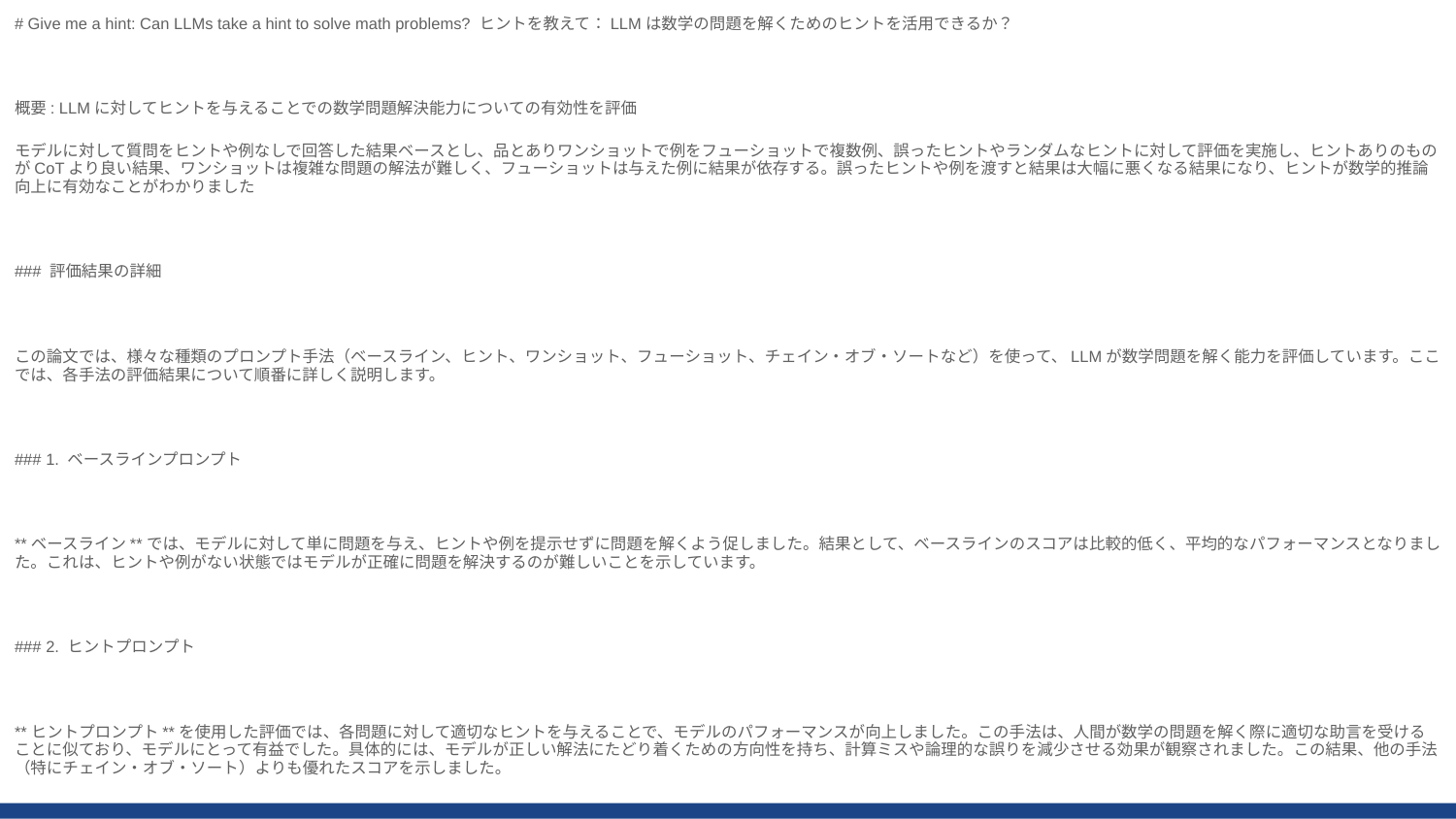

# Give me a hint: Can LLMs take a hint to solve math problems? ヒントを教えて：LLMは数学の問題を解くためのヒントを活用できるか？

概要: LLMに対してヒントを与えることでの数学問題解決能力についての有効性を評価
モデルに対して質問をヒントや例なしで回答した結果ベースとし、品とありワンショットで例をフューショットで複数例、誤ったヒントやランダムなヒントに対して評価を実施し、ヒントありのものがCoTより良い結果、ワンショットは複雑な問題の解法が難しく、フューショットは与えた例に結果が依存する。誤ったヒントや例を渡すと結果は大幅に悪くなる結果になり、ヒントが数学的推論向上に有効なことがわかりました

### 評価結果の詳細

この論文では、様々な種類のプロンプト手法（ベースライン、ヒント、ワンショット、フューショット、チェイン・オブ・ソートなど）を使って、LLMが数学問題を解く能力を評価しています。ここでは、各手法の評価結果について順番に詳しく説明します。

### 1. ベースラインプロンプト

**ベースライン**では、モデルに対して単に問題を与え、ヒントや例を提示せずに問題を解くよう促しました。結果として、ベースラインのスコアは比較的低く、平均的なパフォーマンスとなりました。これは、ヒントや例がない状態ではモデルが正確に問題を解決するのが難しいことを示しています。

### 2. ヒントプロンプト

**ヒントプロンプト**を使用した評価では、各問題に対して適切なヒントを与えることで、モデルのパフォーマンスが向上しました。この手法は、人間が数学の問題を解く際に適切な助言を受けることに似ており、モデルにとって有益でした。具体的には、モデルが正しい解法にたどり着くための方向性を持ち、計算ミスや論理的な誤りを減少させる効果が観察されました。この結果、他の手法（特にチェイン・オブ・ソート）よりも優れたスコアを示しました。

### 3. ワンショットプロンプト

**ワンショットプロンプト**では、モデルに対して一つの例を与えてから、解くべき問題を提示しました。これにより、モデルは与えられた例を参考にして問題を解くことができましたが、一般化能力に限界があるため、ヒントを与えた手法ほどの改善は見られませんでした。特に、解法のステップを詳細に示さないため、複雑な問題ではモデルがどのステップから解き始めるべきかを把握するのが難しかったようです。

### 4. フューショットプロンプト

**フューショットプロンプト**では、複数の例を提示した上で問題を解かせました。この手法では、複数の例から共通する解法のパターンを学ぶことができたため、ワンショットよりも良い結果を示しました。しかし、与えられた例が特定の問題に特化しているため、一般化能力に制限がありました。ヒントプロンプトのように、モデルが自分で推論の道筋を作るよりも、与えられた解法に依存する傾向がありました。

### 5. チェイン・オブ・ソート（CoT）プロンプト

**チェイン・オブ・ソートプロンプト**では、問題を解くための詳細なステップを提供し、モデルに中間的な推論ステップを含む解答を生成させました。この手法では、一度解決に失敗した場合でも、部分的な結果をもとに修正していくことが期待されました。しかし、評価結果からは、チェイン・オブ・ソート手法の性能が期待ほど高くなく、特に複雑な問題に対してはエラーが蓄積する「スノーボール効果」が発生しやすいことが観察されました。これにより、特定の問題で中間ステップに誤りがあると、その後の解法全体に影響を及ぼすため、結果的にパフォーマンスが低下しました。

### 6. アドバーサリアルプロンプト

**アドバーサリアルプロンプト**を使用した場合、誤ったヒントやランダムなヒントを与えてモデルの頑健性を評価しました。この結果、モデルのパフォーマンスは大幅に低下し、チェイン・オブ・ソートやフューショットのようなプロンプト手法と比べても悪い結果となりました。これは、誤ったヒントがモデルの推論に大きな影響を与え、正しい方向に導けなくなってしまうためです。このことから、モデルがヒントの正確性に非常に敏感であることが示されました。

### 7. モデルごとのパフォーマンス

- **クローズドソースモデル**（例: GPT-4o MiniやGemini）は、他のモデルよりも高い性能を示しました。これらのモデルは、特に数学的なタスクに対してチューニングが施されているため、特に難易度の高い問題で良好な結果を示しました。
- **ファインチューニングされたモデル**（数学特化や指示チューニング）は、ベースモデルよりも良好なパフォーマンスを発揮しました。例えば、Qwen-2-Math-Instructは数学問題に対して特化したチューニングが施されており、GPT-4o-Miniと同程度の結果を示しました。
- **小規模モデル**（パラメータ数が少ないもの）は、一般に大規模モデルよりも性能が劣り、特に複雑な問題に対して解答の精度が低下しました。しかし、ファインチューニングの有無がパフォーマンスに大きく影響することが観察されました。

### 8. マルチモーダルモデルの評価

**マルチモーダルモデル**（テキストと画像を扱うモデル）についても評価が行われ、視覚情報とテキスト情報の組み合わせによる数学的推論能力をテストしました。この結果、ヒントを用いた場合のパフォーマンスは向上しましたが、アドバーサリアルなヒントを与えた場合には、テキストのみの評価と同様に大幅に性能が低下しました。

### 結論

この評価結果から、ヒントを用いたプロンプト手法は、モデルの数学的推論能力を向上させる上で非常に有効であることが示されました。一方で、誤ったヒントに対するモデルの脆弱性が明らかになり、モデルが適切にヒントを利用するためのさらなるチューニングや、誤情報に対する耐性を向上させる必要があることも分かりました。